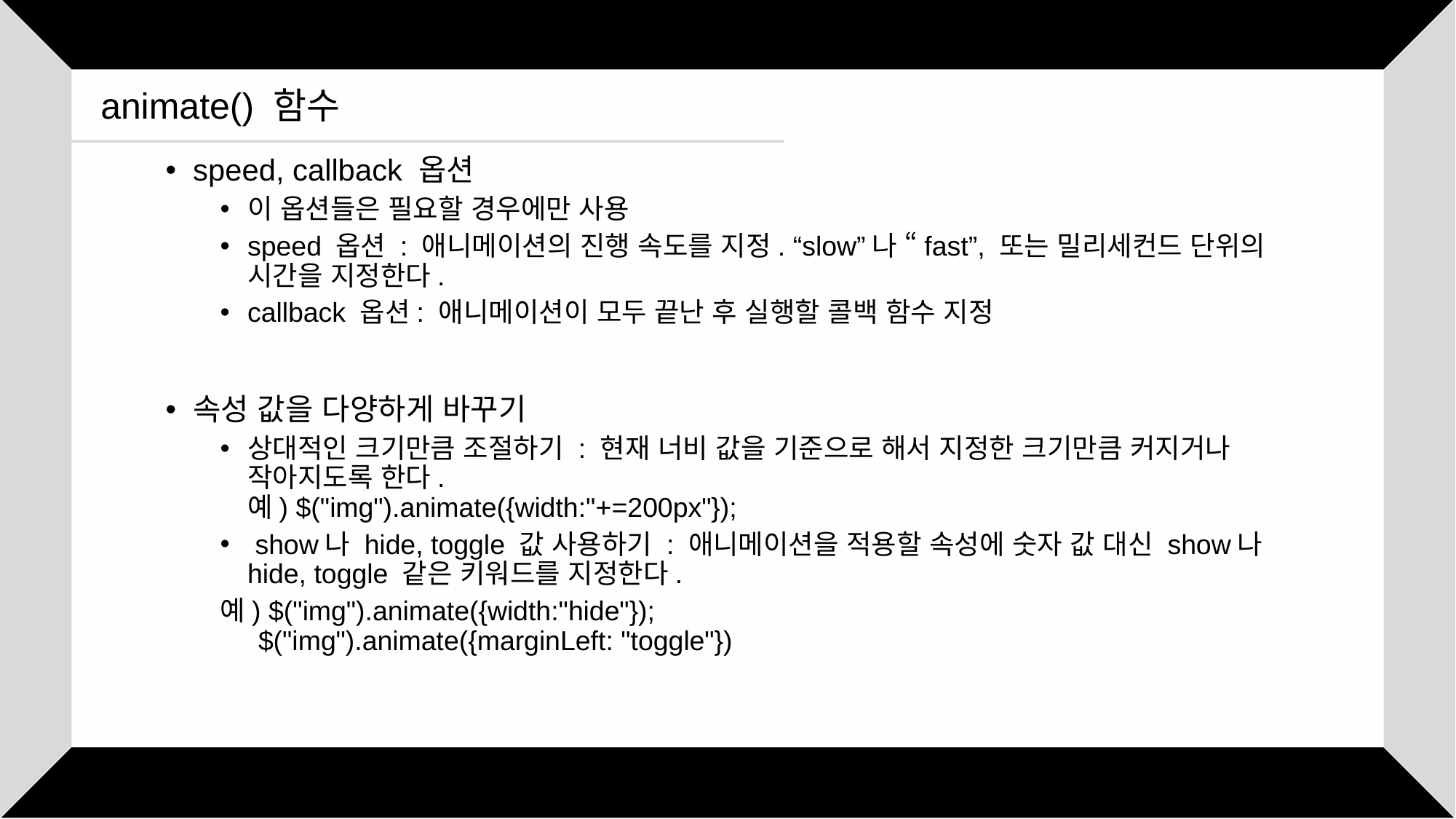

animate() 함수
speed, callback 옵션
이 옵션들은 필요할 경우에만 사용
speed 옵션 : 애니메이션의 진행 속도를 지정. “slow”나 “fast”, 또는 밀리세컨드 단위의 시간을 지정한다.
callback 옵션: 애니메이션이 모두 끝난 후 실행할 콜백 함수 지정

속성 값을 다양하게 바꾸기
상대적인 크기만큼 조절하기 : 현재 너비 값을 기준으로 해서 지정한 크기만큼 커지거나 작아지도록 한다.
예) $("img").animate({width:"+=200px"});
 show나 hide, toggle 값 사용하기 : 애니메이션을 적용할 속성에 숫자 값 대신 show나 hide, toggle 같은 키워드를 지정한다.
예) $("img").animate({width:"hide"});
     $("img").animate({marginLeft: "toggle"})